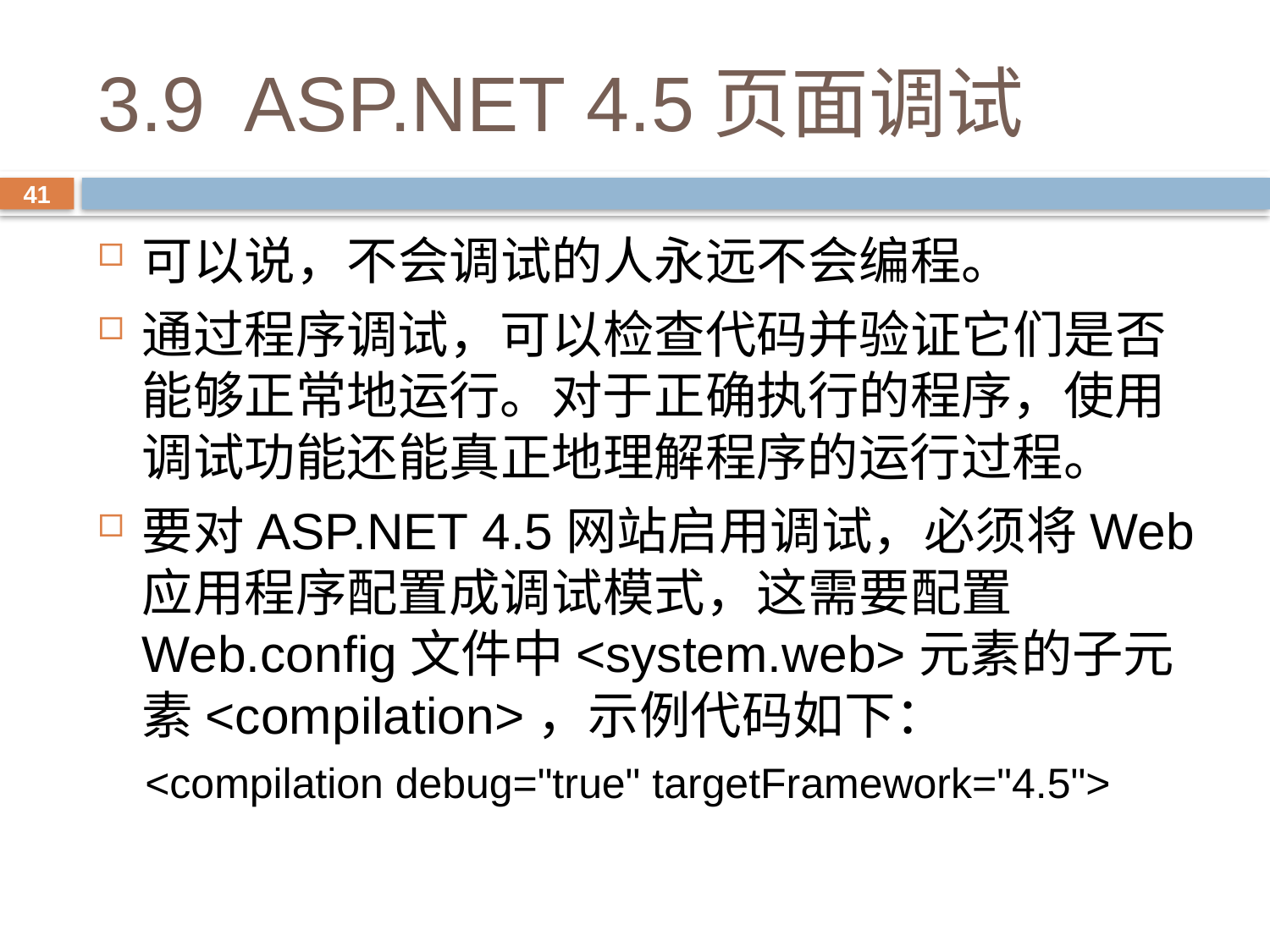

# 3.9  ASP.NET 4.5页面调试
41
可以说，不会调试的人永远不会编程。
通过程序调试，可以检查代码并验证它们是否能够正常地运行。对于正确执行的程序，使用调试功能还能真正地理解程序的运行过程。
要对ASP.NET 4.5网站启用调试，必须将Web应用程序配置成调试模式，这需要配置Web.config文件中<system.web>元素的子元素<compilation>，示例代码如下：
    <compilation debug="true" targetFramework="4.5">